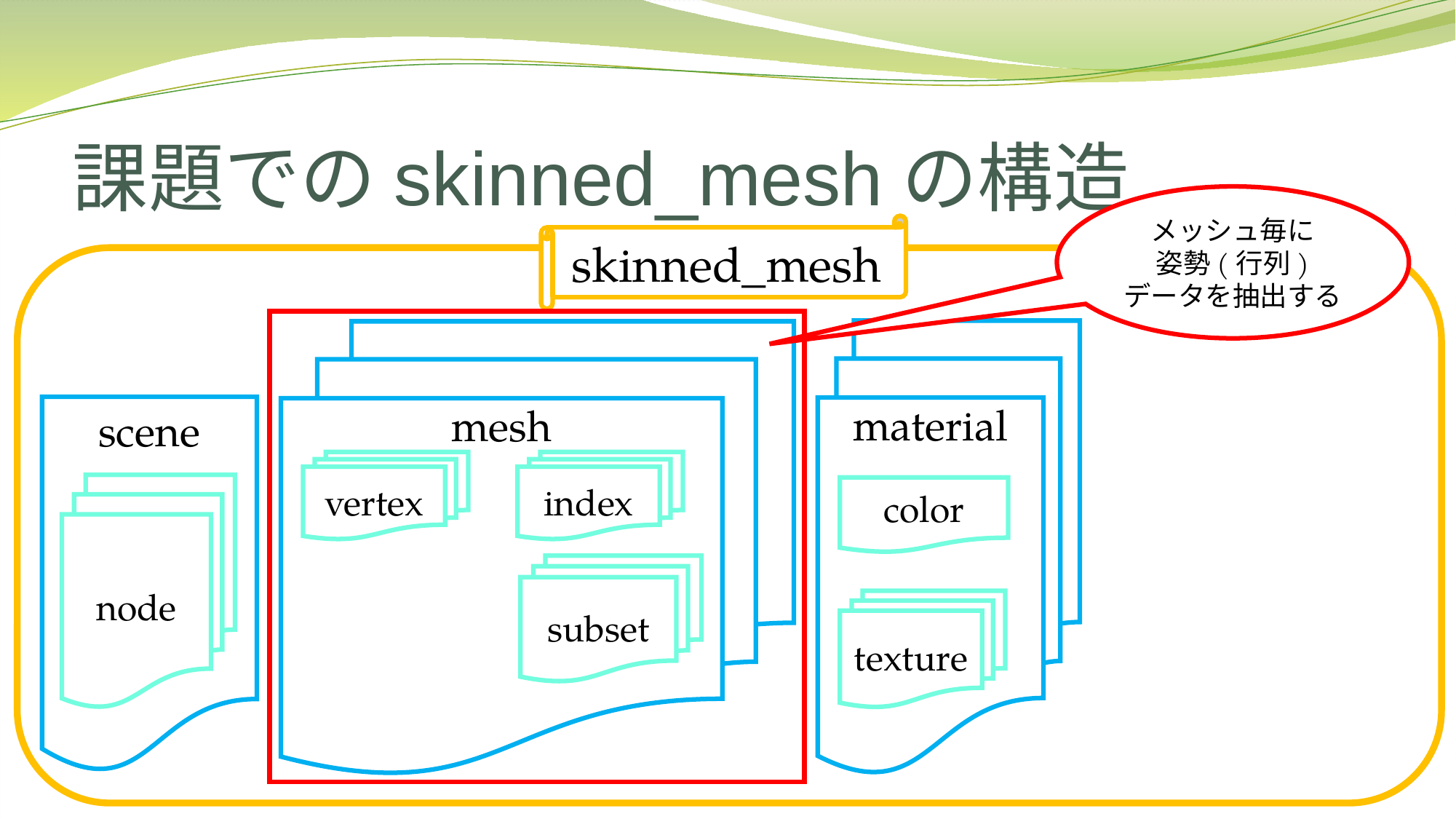

# 課題でのskinned_meshの構造
メッシュ毎に
姿勢(行列)
データを抽出する
skinned_mesh

material

mesh

scene

vertex
index
node
color
subset
texture